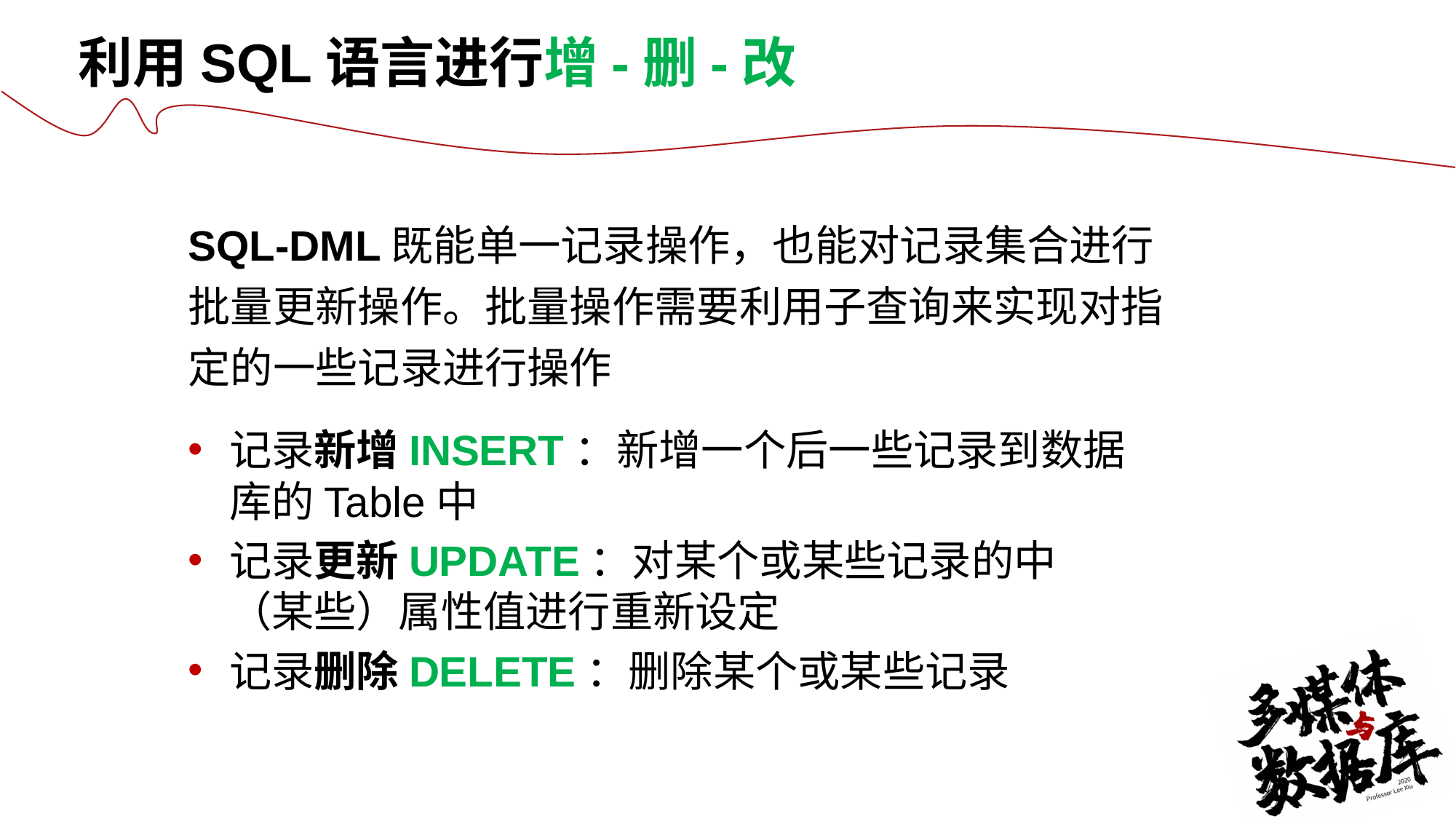

利用SQL语言进行增-删-改
SQL-DML既能单一记录操作，也能对记录集合进行批量更新操作。批量操作需要利用子查询来实现对指定的一些记录进行操作
记录新增INSERT：新增一个后一些记录到数据库的Table中
记录更新UPDATE：对某个或某些记录的中（某些）属性值进行重新设定
记录删除DELETE：删除某个或某些记录